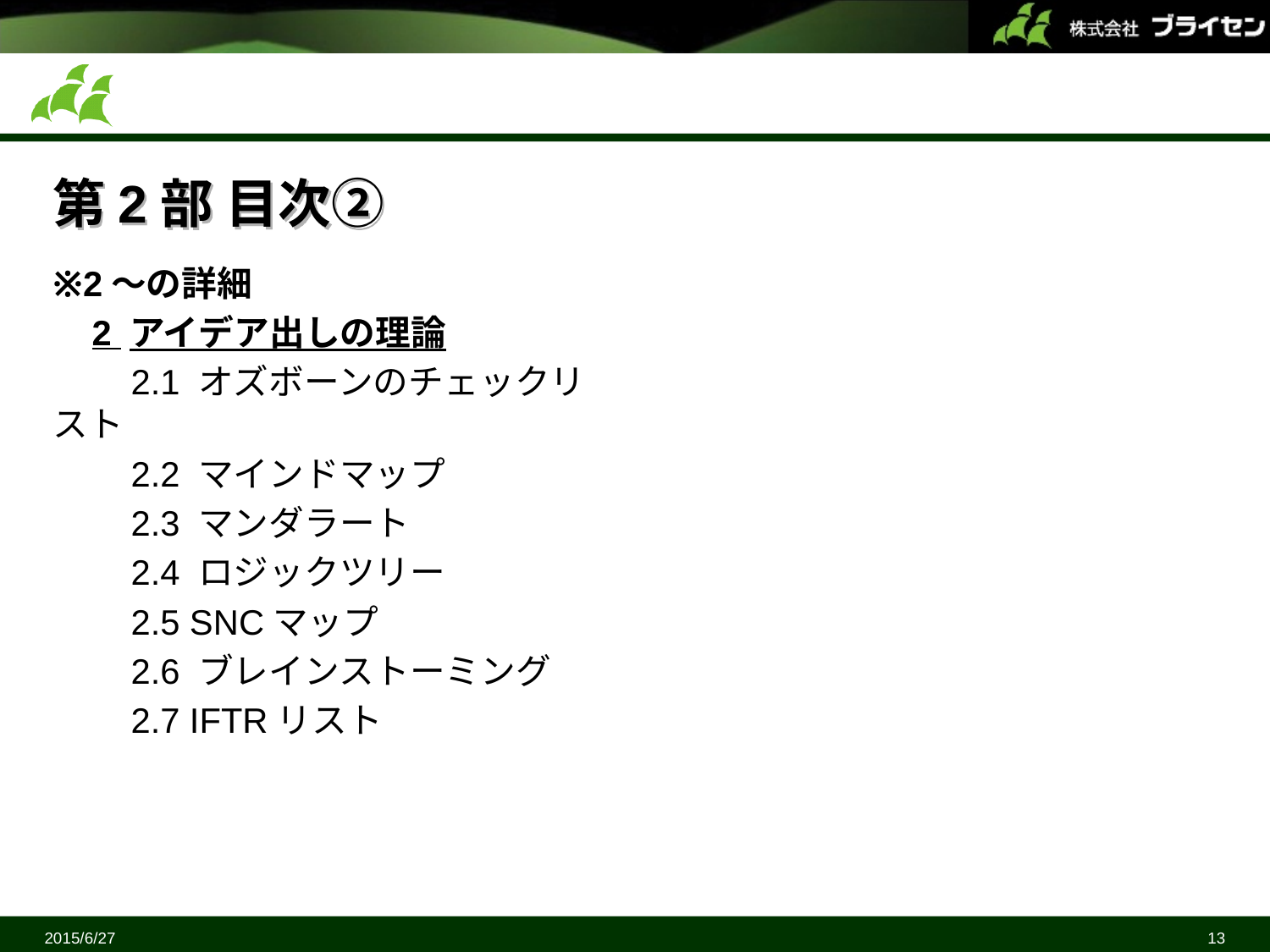

# 第2部 目次②

※2～の詳細
    2 アイデア出しの理論
        2.1 オズボーンのチェックリスト
        2.2 マインドマップ
        2.3 マンダラート
        2.4 ロジックツリー
        2.5 SNCマップ
        2.6 ブレインストーミング
        2.7 IFTRリスト
2015/6/27
13